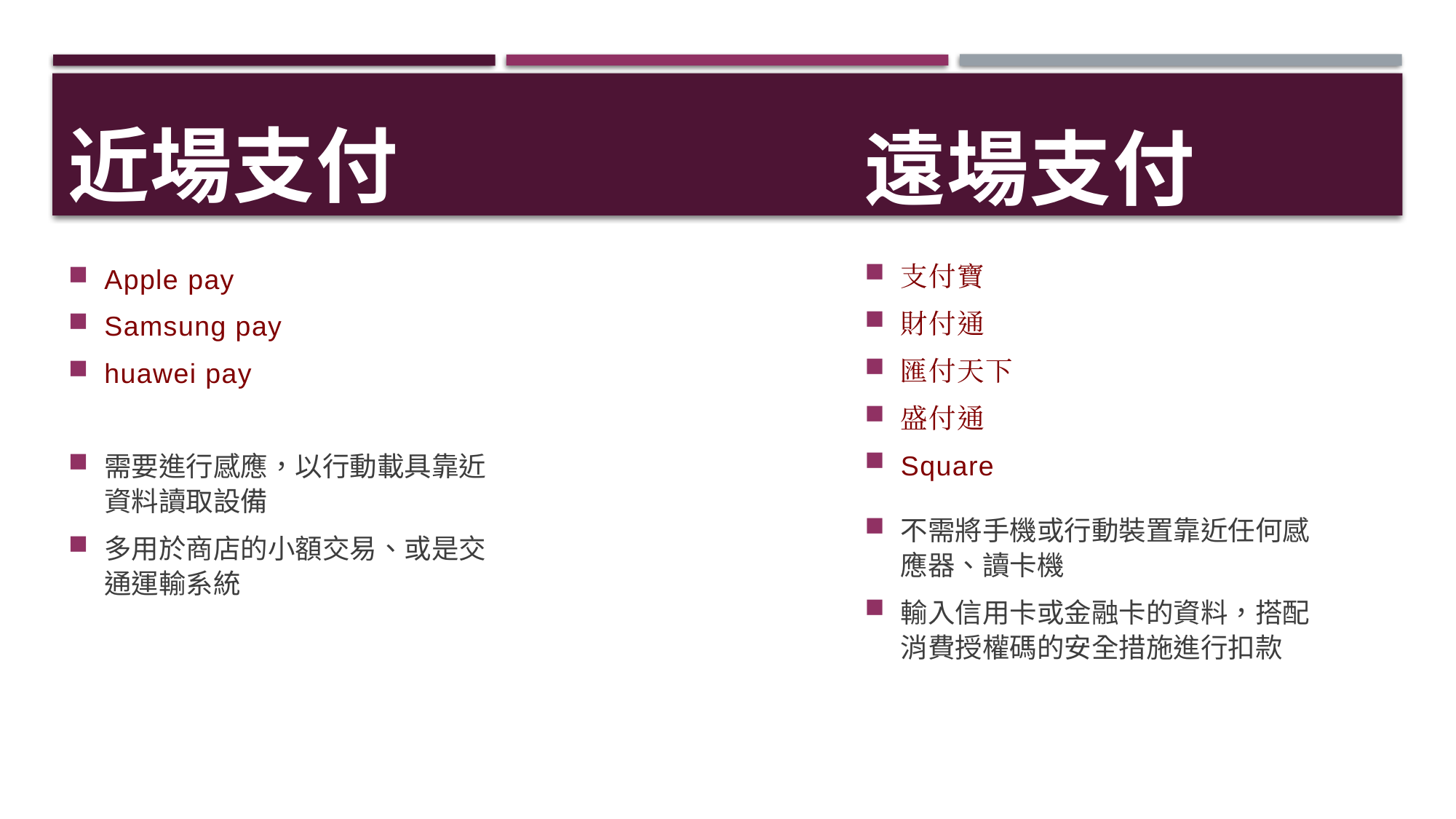

# 近場支付
遠場支付
Apple pay
Samsung pay
huawei pay
支付寶
財付通
匯付天下
盛付通
Square
需要進行感應，以行動載具靠近資料讀取設備
多用於商店的小額交易、或是交通運輸系統
不需將手機或行動裝置靠近任何感應器、讀卡機
輸入信用卡或金融卡的資料，搭配消費授權碼的安全措施進行扣款